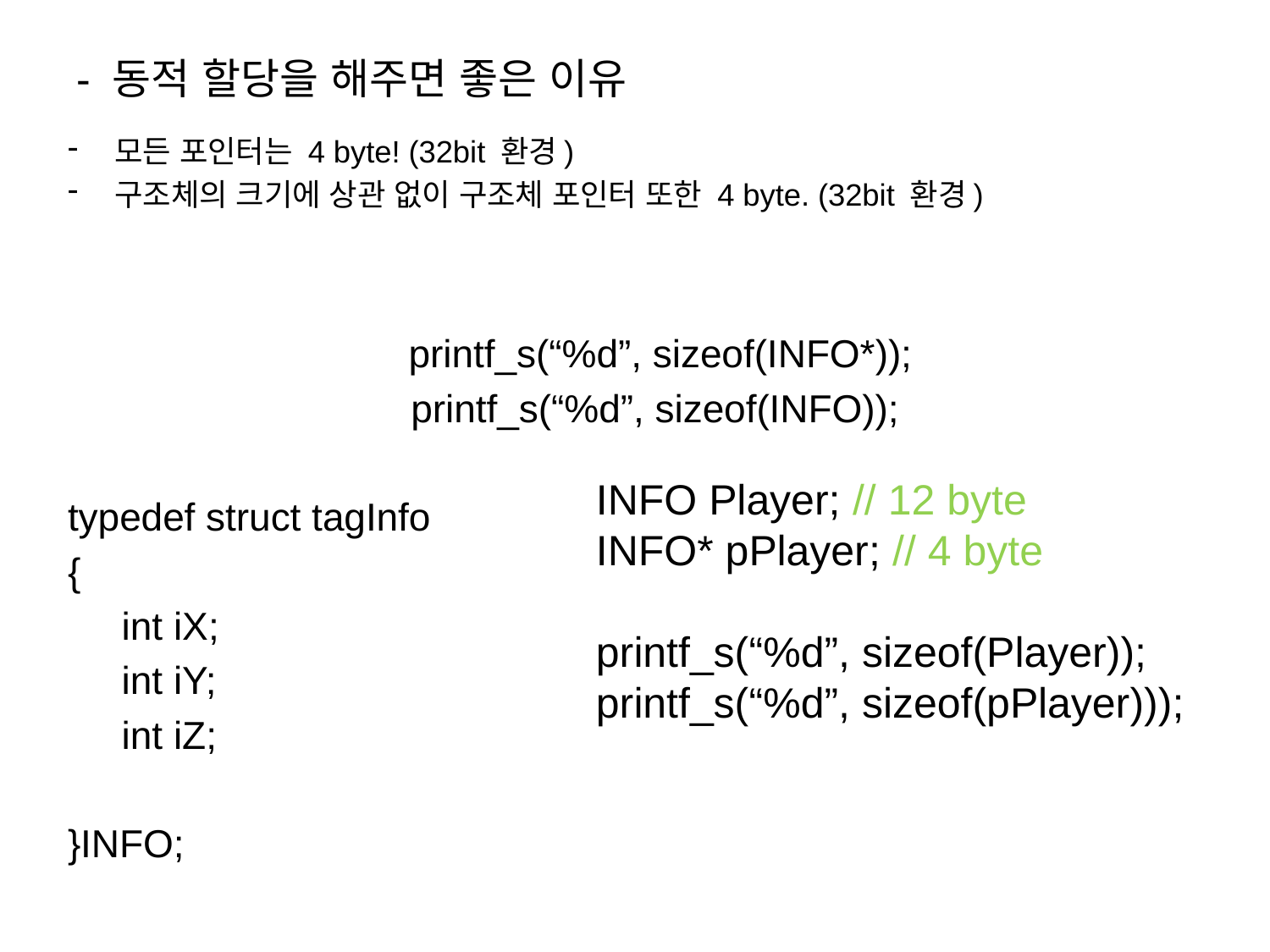

# - 동적 할당을 해주면 좋은 이유
모든 포인터는 4 byte! (32bit 환경)
구조체의 크기에 상관 없이 구조체 포인터 또한 4 byte. (32bit 환경)

 printf_s(“%d”, sizeof(INFO*));
printf_s(“%d”, sizeof(INFO));

typedef struct tagInfo
{
     int iX;
     int iY;
     int iZ;

}INFO;

INFO Player; // 12 byte
INFO* pPlayer; // 4 byte

printf_s(“%d”, sizeof(Player));
printf_s(“%d”, sizeof(pPlayer)));